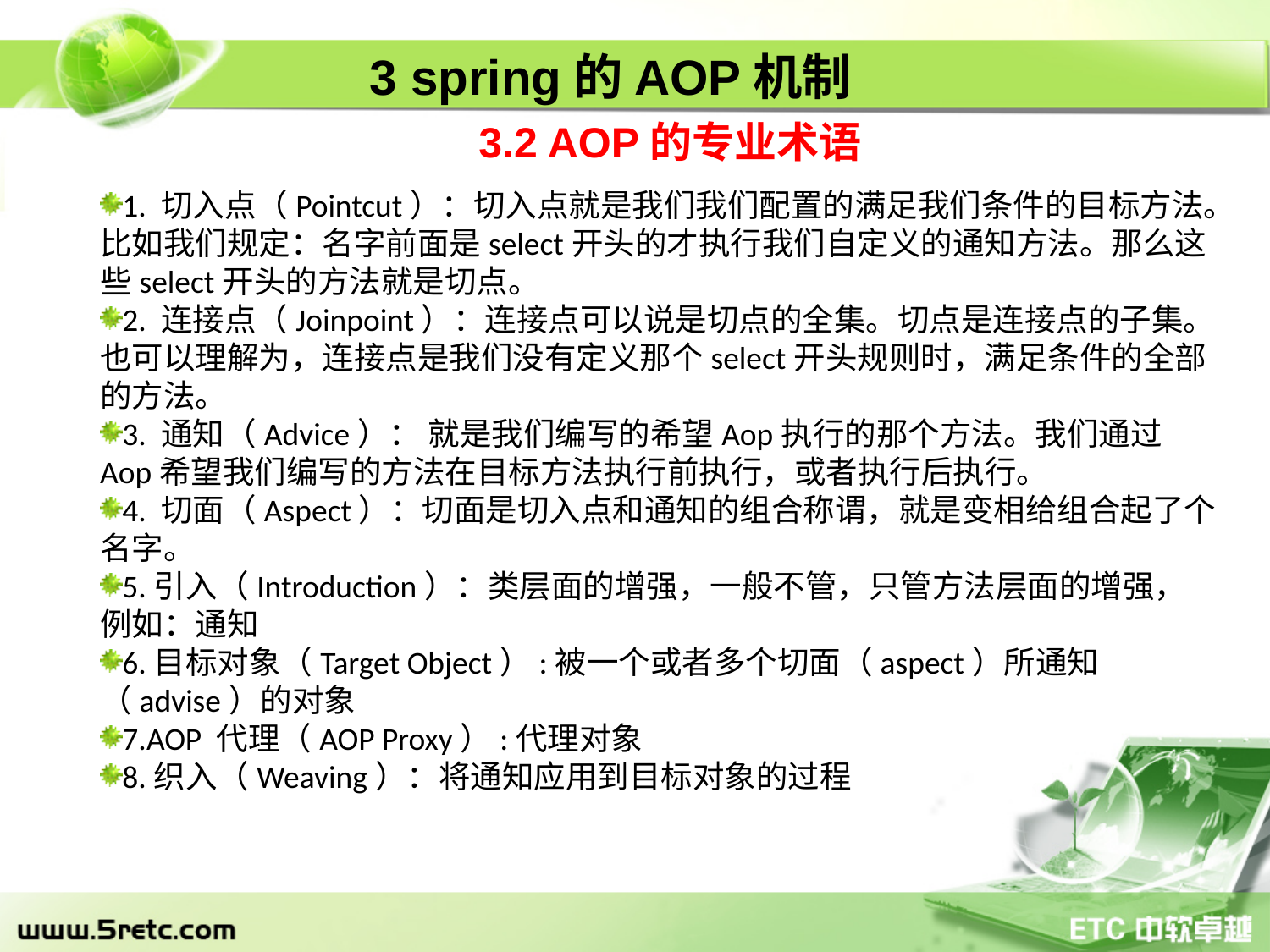

3 spring的AOP机制

3.2 AOP的专业术语

1. 切入点（Pointcut）：切入点就是我们我们配置的满足我们条件的目标方法。比如我们规定：名字前面是select开头的才执行我们自定义的通知方法。那么这些select开头的方法就是切点。
2. 连接点（Joinpoint）：连接点可以说是切点的全集。切点是连接点的子集。也可以理解为，连接点是我们没有定义那个select开头规则时，满足条件的全部的方法。
3. 通知（Advice）： 就是我们编写的希望Aop执行的那个方法。我们通过Aop希望我们编写的方法在目标方法执行前执行，或者执行后执行。
4. 切面（Aspect）：切面是切入点和通知的组合称谓，就是变相给组合起了个名字。
5.引入（Introduction）：类层面的增强，一般不管，只管方法层面的增强，例如：通知
6.目标对象（Target Object）:被一个或者多个切面（aspect）所通知（advise）的对象
7.AOP 代理（AOP Proxy）:代理对象
8.织入（Weaving）：将通知应用到目标对象的过程